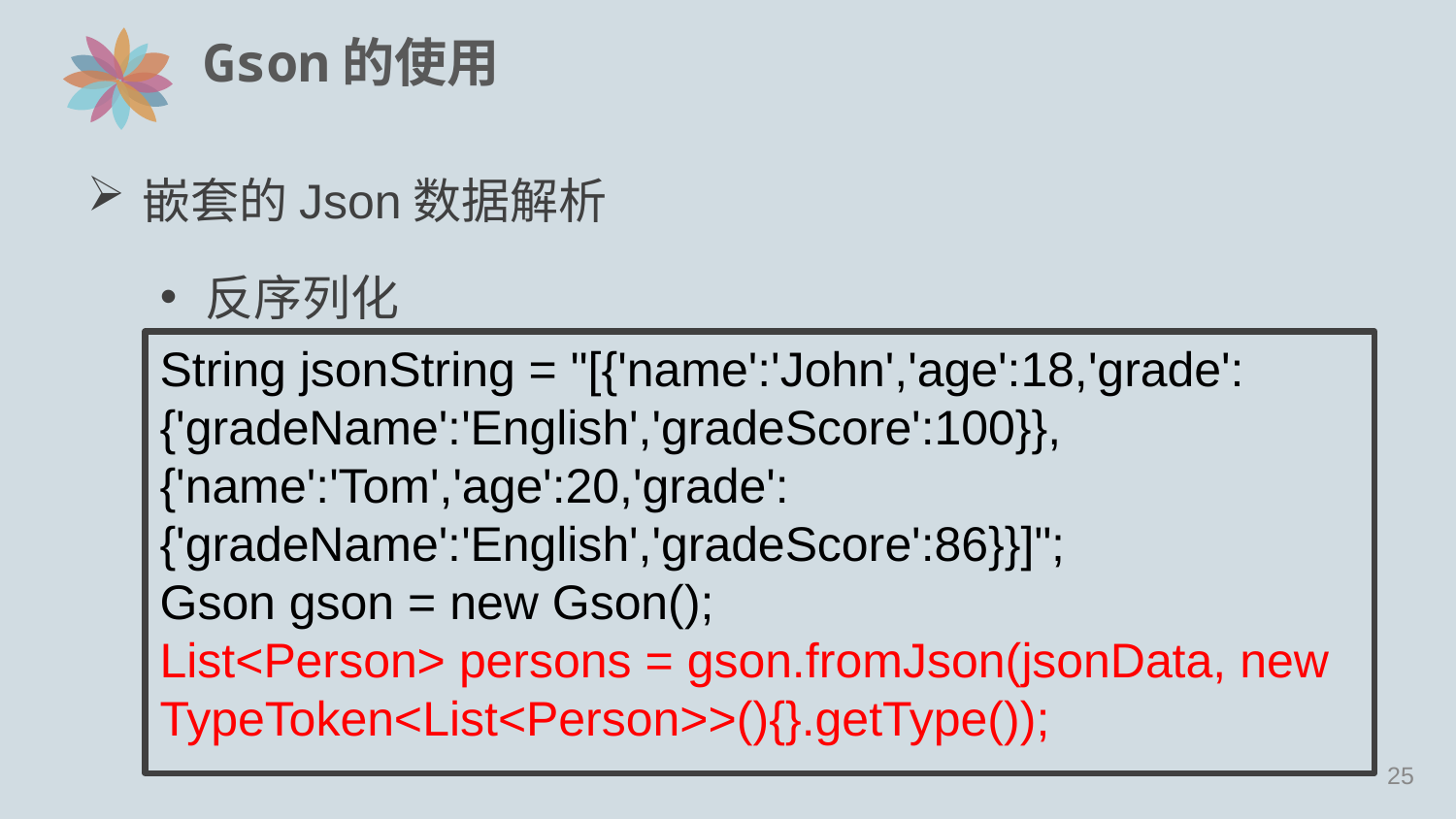

# Gson的使用
嵌套的Json数据解析
反序列化

String jsonString = "[{'name':'John','age':18,'grade':{'gradeName':'English','gradeScore':100}},{'name':'Tom','age':20,'grade':{'gradeName':'English','gradeScore':86}}]";
Gson gson = new Gson();
List<Person> persons = gson.fromJson(jsonData, new TypeToken<List<Person>>(){}.getType());
25